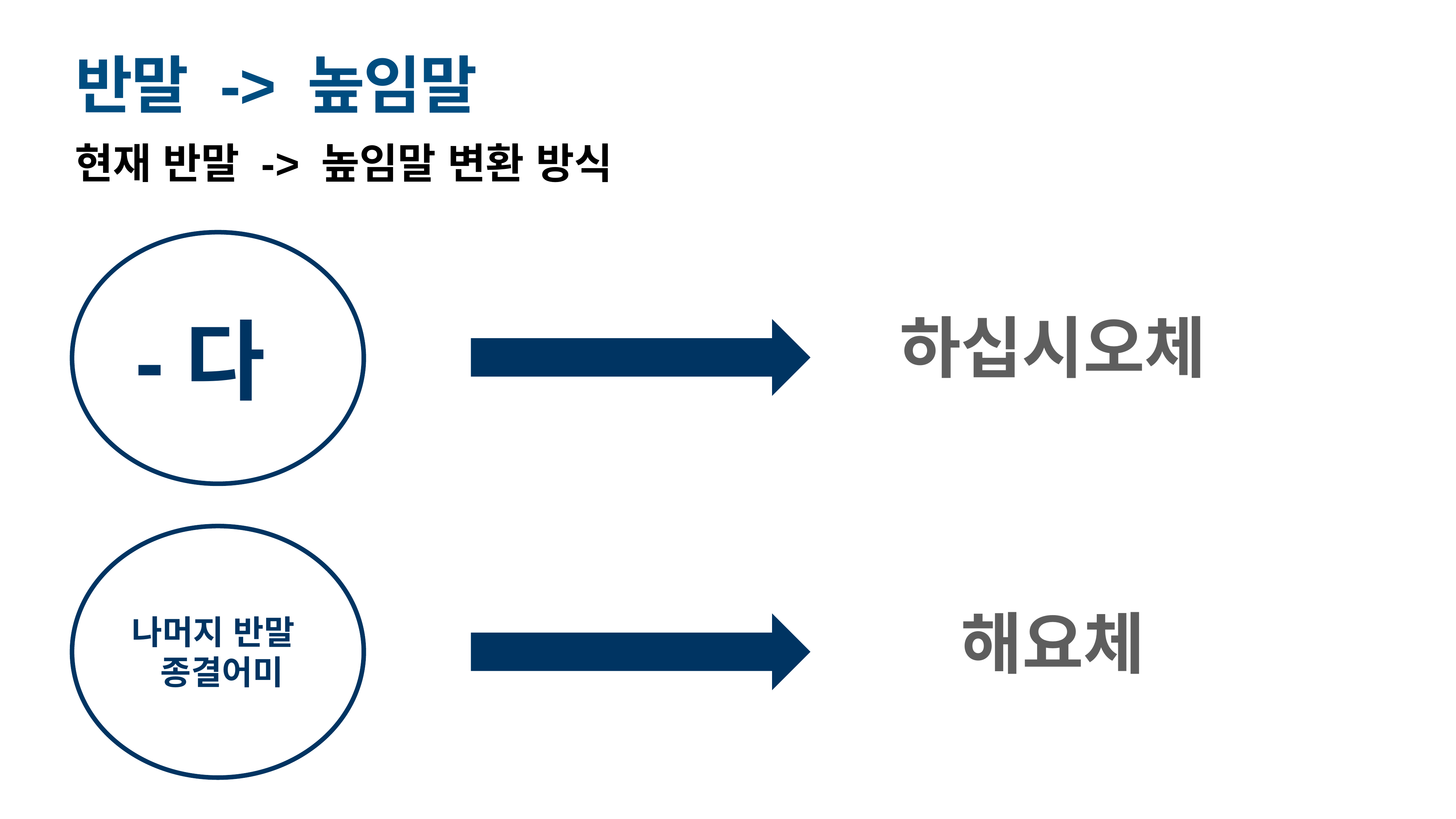

# 반말 -> 높임말
현재 반말 -> 높임말 변환 방식

-다
하십시오체

해요체
나머지 반말
 종결어미